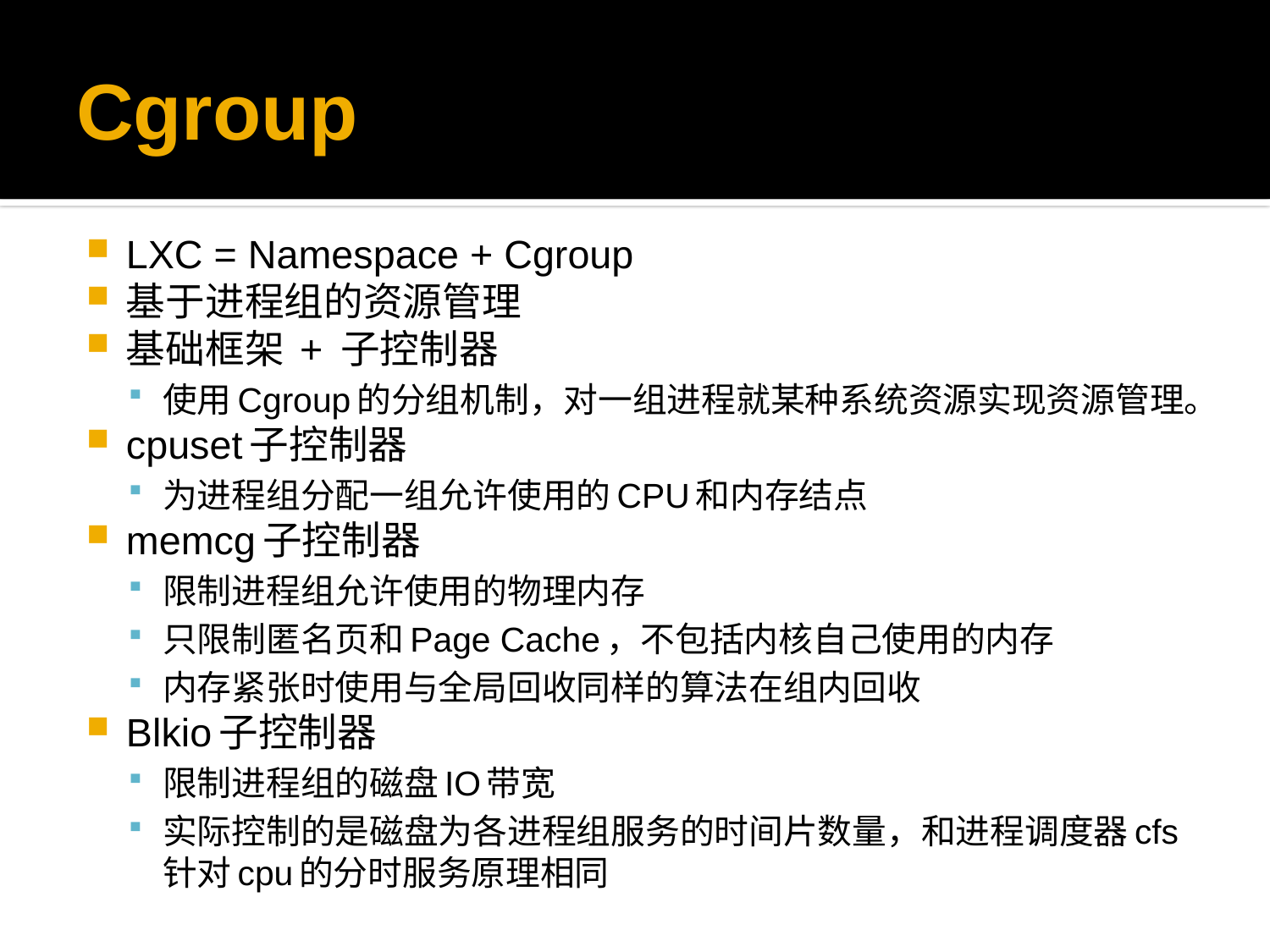

# Cgroup
LXC = Namespace + Cgroup
基于进程组的资源管理
基础框架 + 子控制器
使用Cgroup的分组机制，对一组进程就某种系统资源实现资源管理。
cpuset子控制器
为进程组分配一组允许使用的CPU和内存结点
memcg子控制器
限制进程组允许使用的物理内存
只限制匿名页和Page Cache，不包括内核自己使用的内存
内存紧张时使用与全局回收同样的算法在组内回收
Blkio子控制器
限制进程组的磁盘IO带宽
实际控制的是磁盘为各进程组服务的时间片数量，和进程调度器cfs针对cpu的分时服务原理相同